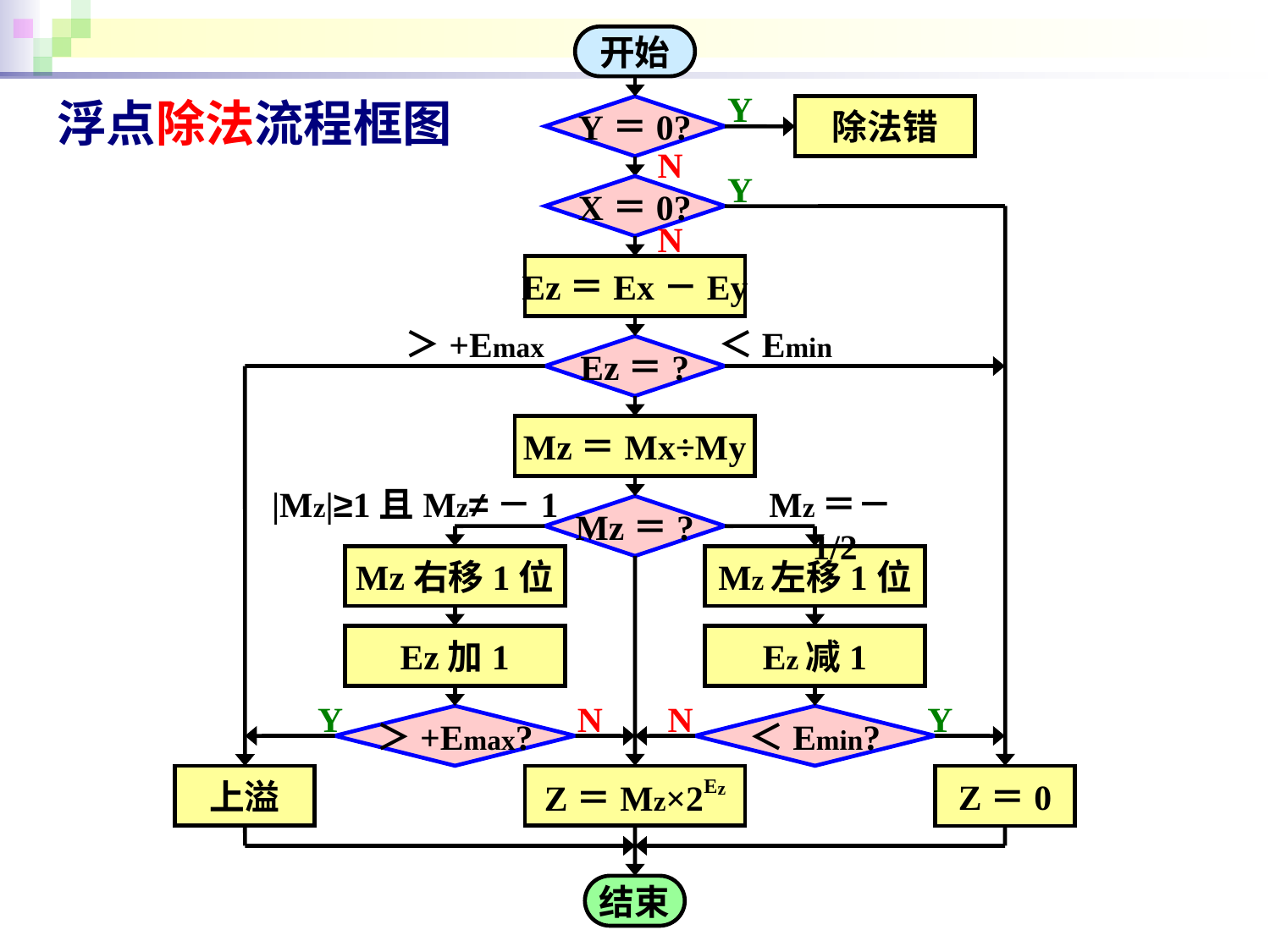

开始

Y
浮点除法流程框图

除法错
Y＝0?
N

Y
X＝0?

N

Ez＝Ex－Ey
＞+Emax

＜Emin
Ez＝?

Mz＝Mx÷My
|Mz|≥1且Mz≠－1

Mz＝－1/2
Mz＝?

Mz右移1位
Mz左移1位

Ez加1
Ez减1

Y
N
N
Y

＞+Emax?

＜Emin?
上溢
Z＝Mz×2Ez
Z＝0

52
结束